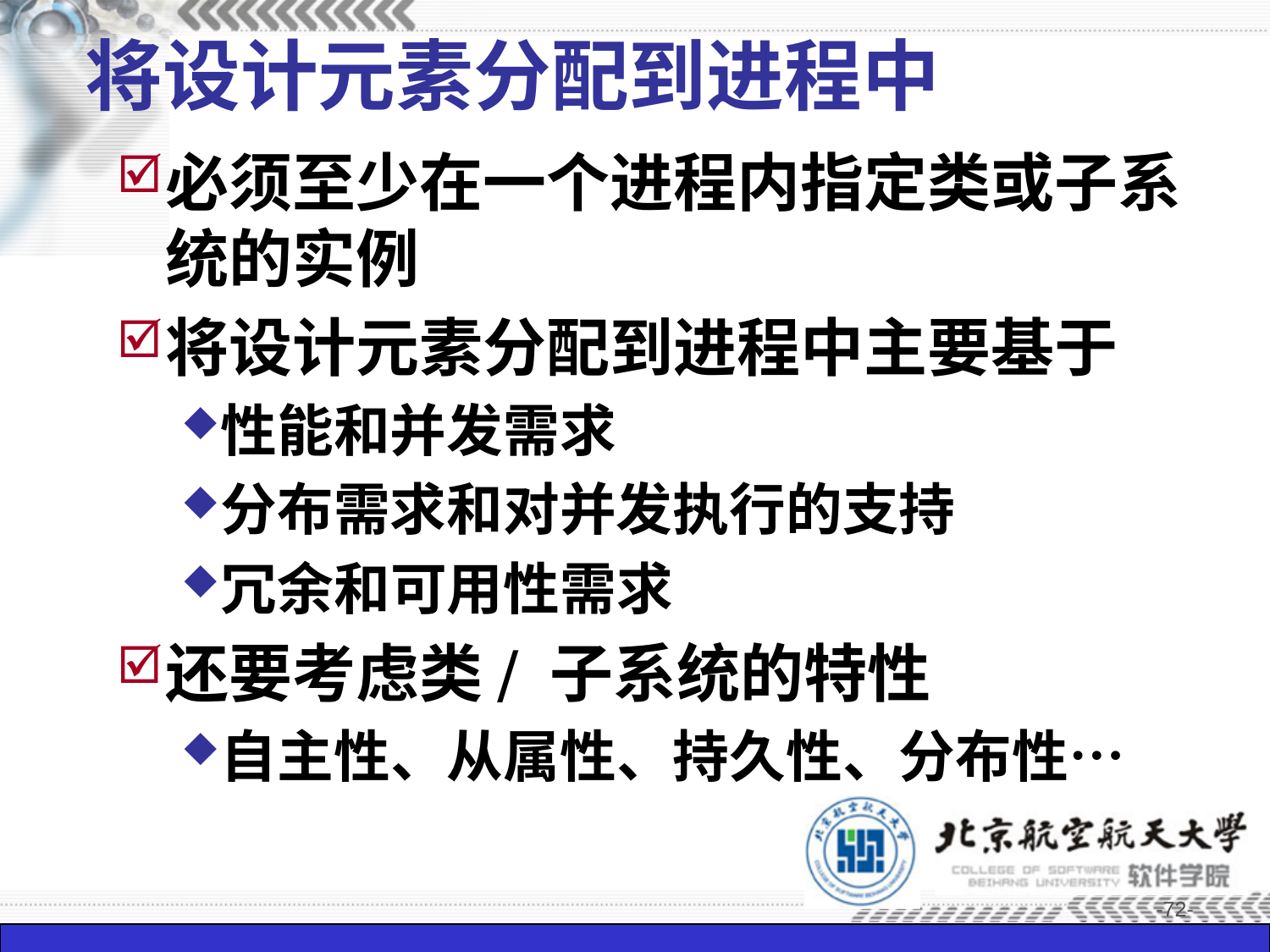

# 将设计元素分配到进程中
必须至少在一个进程内指定类或子系统的实例
将设计元素分配到进程中主要基于
性能和并发需求
分布需求和对并发执行的支持
冗余和可用性需求
还要考虑类/子系统的特性
自主性、从属性、持久性、分布性…
-72-